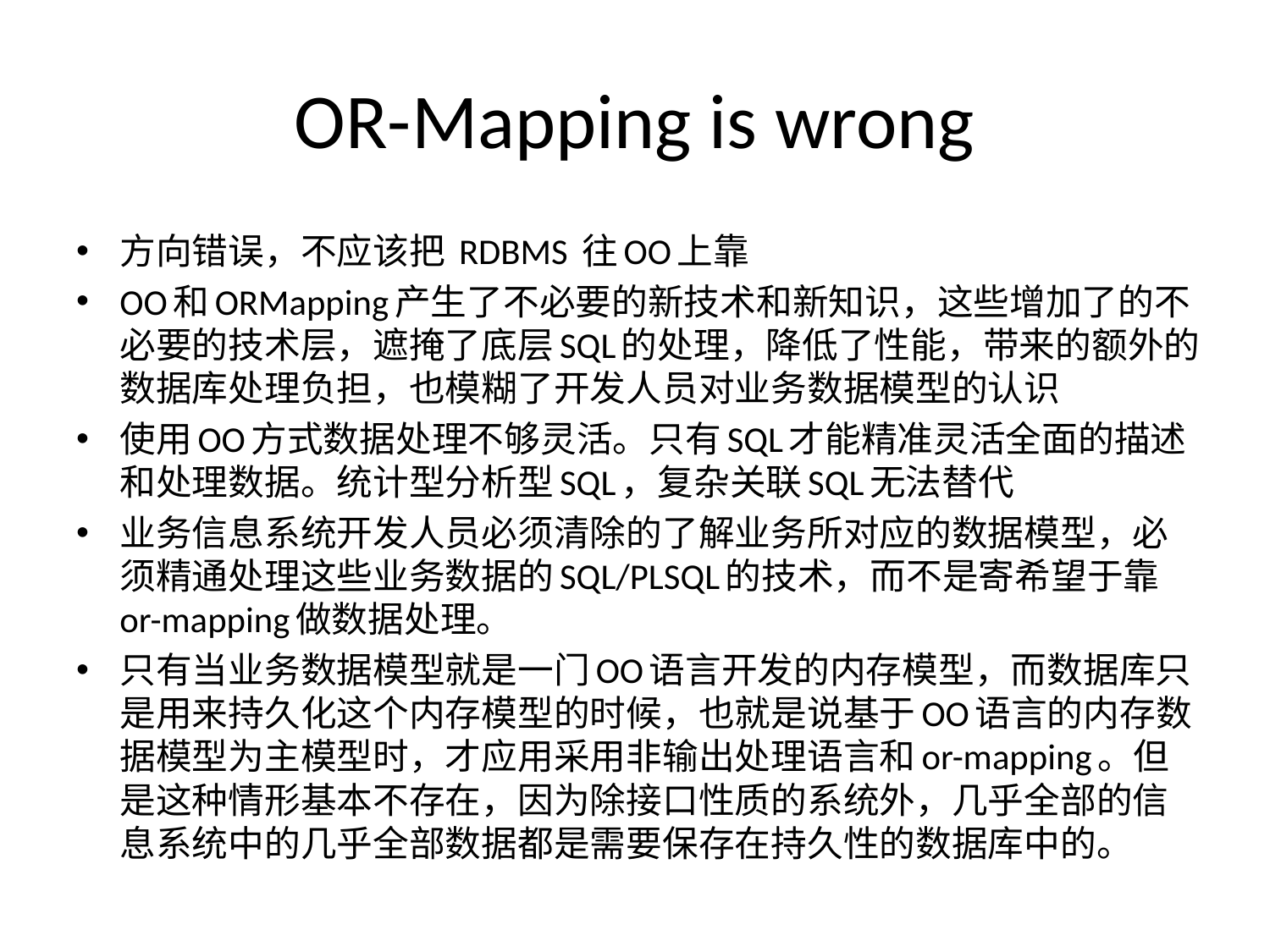

# OR-Mapping is wrong
方向错误，不应该把 RDBMS 往OO上靠
OO和ORMapping产生了不必要的新技术和新知识，这些增加了的不必要的技术层，遮掩了底层SQL的处理，降低了性能，带来的额外的数据库处理负担，也模糊了开发人员对业务数据模型的认识
使用OO方式数据处理不够灵活。只有SQL才能精准灵活全面的描述和处理数据。统计型分析型SQL，复杂关联SQL无法替代
业务信息系统开发人员必须清除的了解业务所对应的数据模型，必须精通处理这些业务数据的SQL/PLSQL的技术，而不是寄希望于靠or-mapping做数据处理。
只有当业务数据模型就是一门OO语言开发的内存模型，而数据库只是用来持久化这个内存模型的时候，也就是说基于OO语言的内存数据模型为主模型时，才应用采用非输出处理语言和or-mapping。但是这种情形基本不存在，因为除接口性质的系统外，几乎全部的信息系统中的几乎全部数据都是需要保存在持久性的数据库中的。